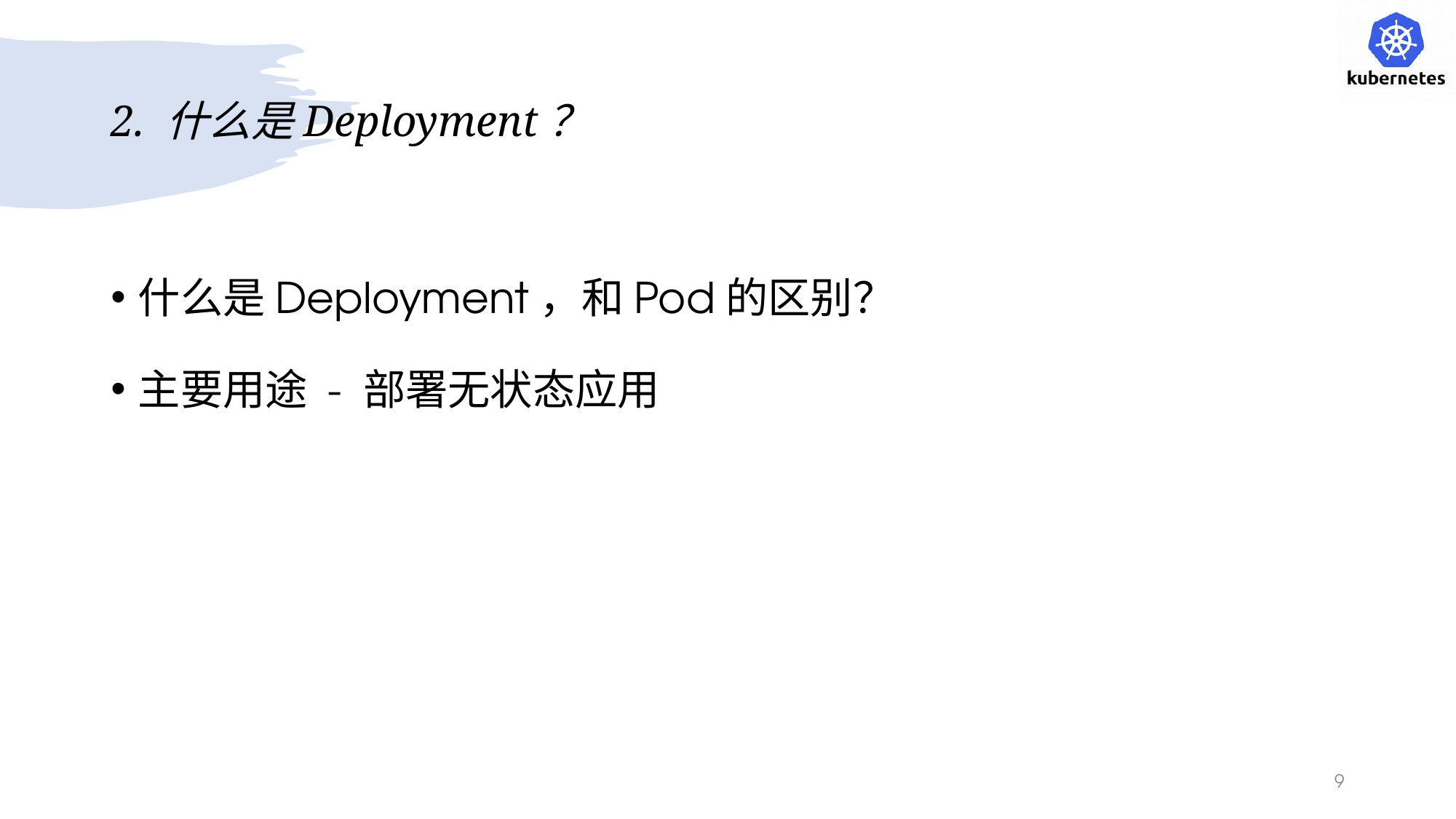

# 2. 什么是Deployment？
什么是Deployment，和Pod的区别？
主要用途 - 部署无状态应用
9